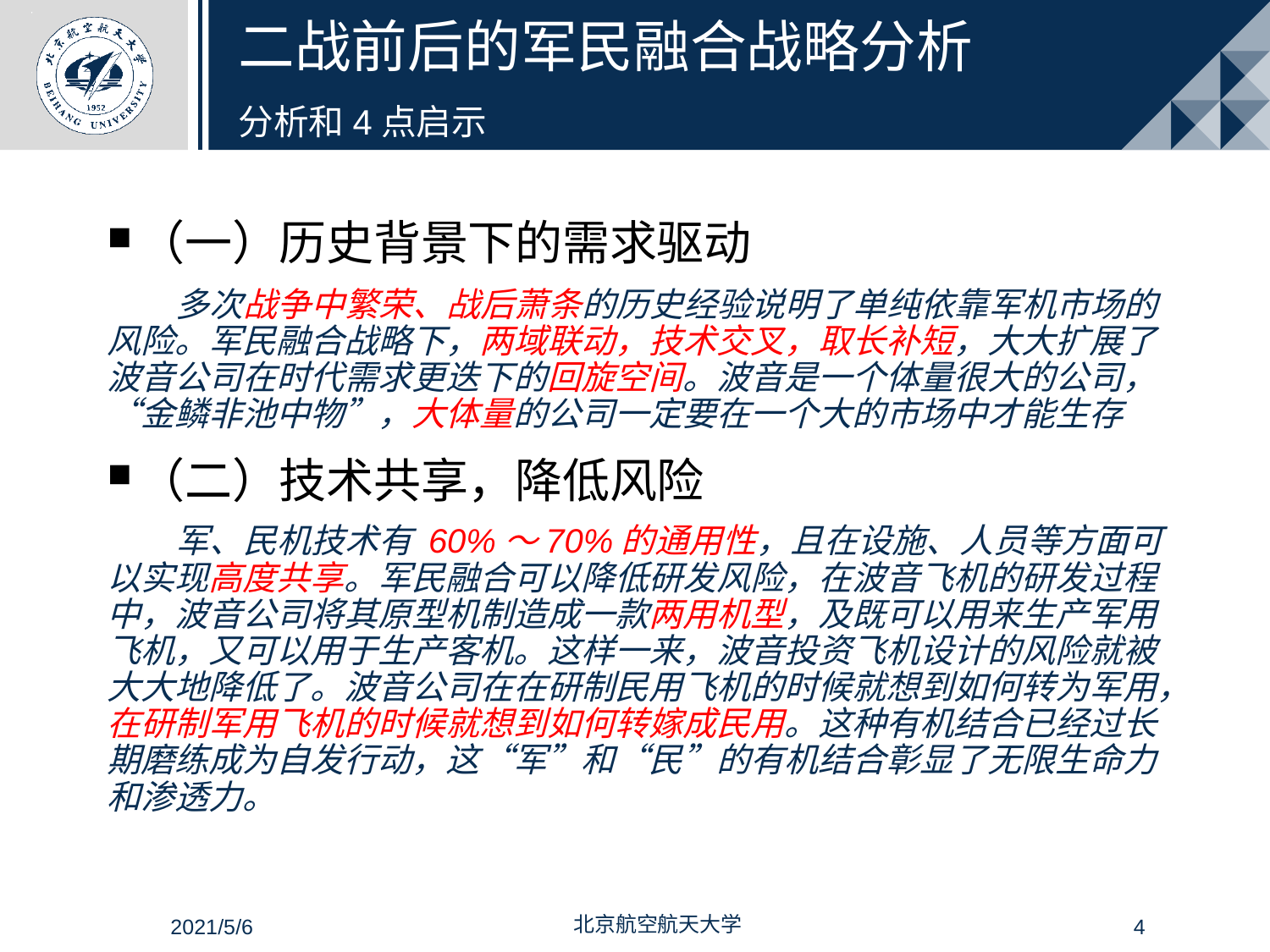

# 二战前后的军民融合战略分析
分析和4点启示
（一）历史背景下的需求驱动
        多次战争中繁荣、战后萧条的历史经验说明了单纯依靠军机市场的风险。军民融合战略下，两域联动，技术交叉，取长补短，大大扩展了波音公司在时代需求更迭下的回旋空间。波音是一个体量很大的公司，“金鳞非池中物”，大体量的公司一定要在一个大的市场中才能生存
（二）技术共享，降低风险
        军、民机技术有 60%～70%的通用性，且在设施、人员等方面可以实现高度共享。军民融合可以降低研发风险，在波音飞机的研发过程中，波音公司将其原型机制造成一款两用机型，及既可以用来生产军用飞机，又可以用于生产客机。这样一来，波音投资飞机设计的风险就被大大地降低了。波音公司在在研制民用飞机的时候就想到如何转为军用，在研制军用飞机的时候就想到如何转嫁成民用。这种有机结合已经过长期磨练成为自发行动，这“军”和“民”的有机结合彰显了无限生命力和渗透力。
4
北京航空航天大学
2021/5/6